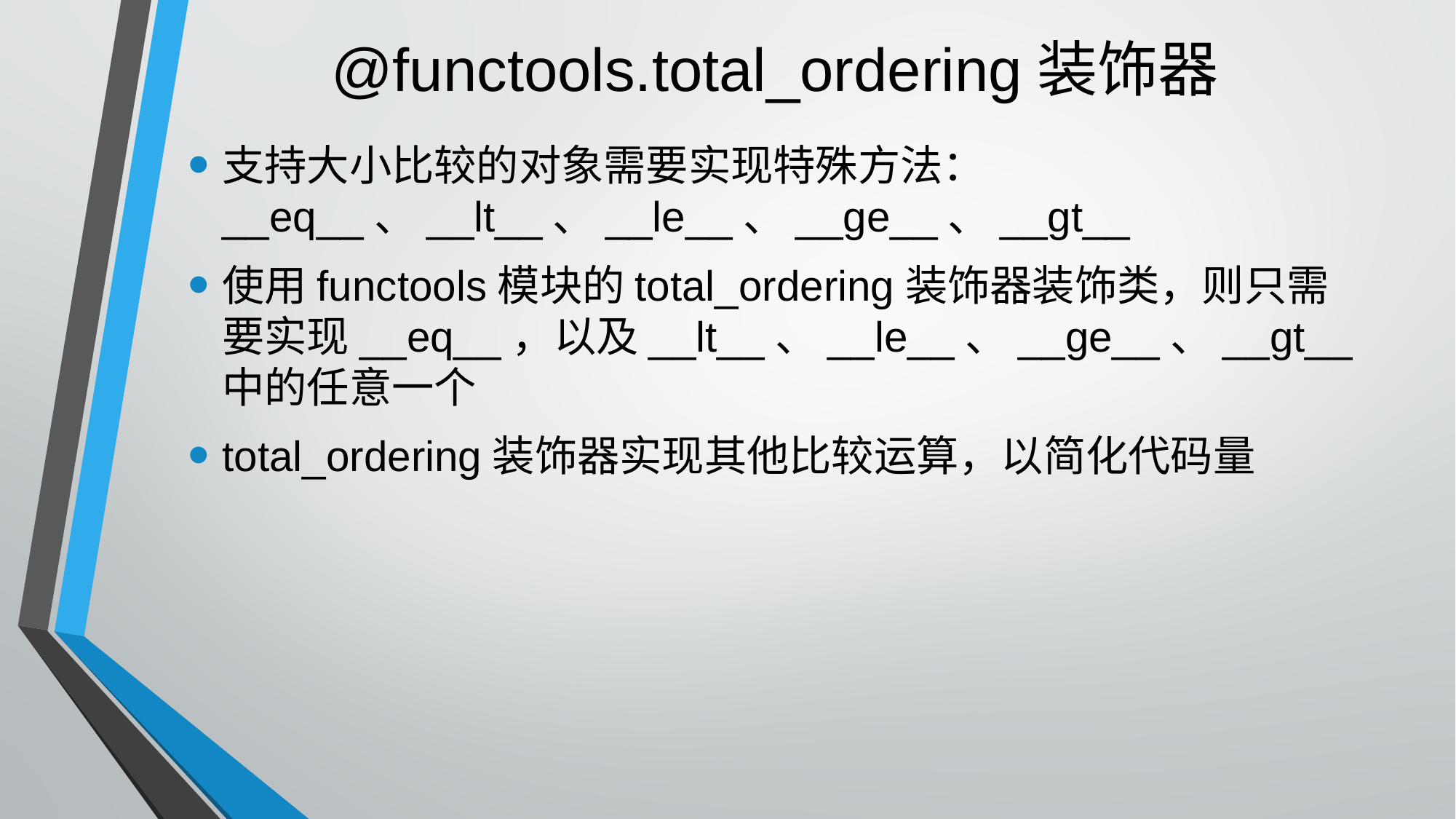

# @functools.total_ordering装饰器
支持大小比较的对象需要实现特殊方法：__eq__、__lt__、__le__、__ge__、__gt__
使用functools模块的total_ordering装饰器装饰类，则只需要实现__eq__，以及__lt__、__le__、__ge__、__gt__中的任意一个
total_ordering装饰器实现其他比较运算，以简化代码量